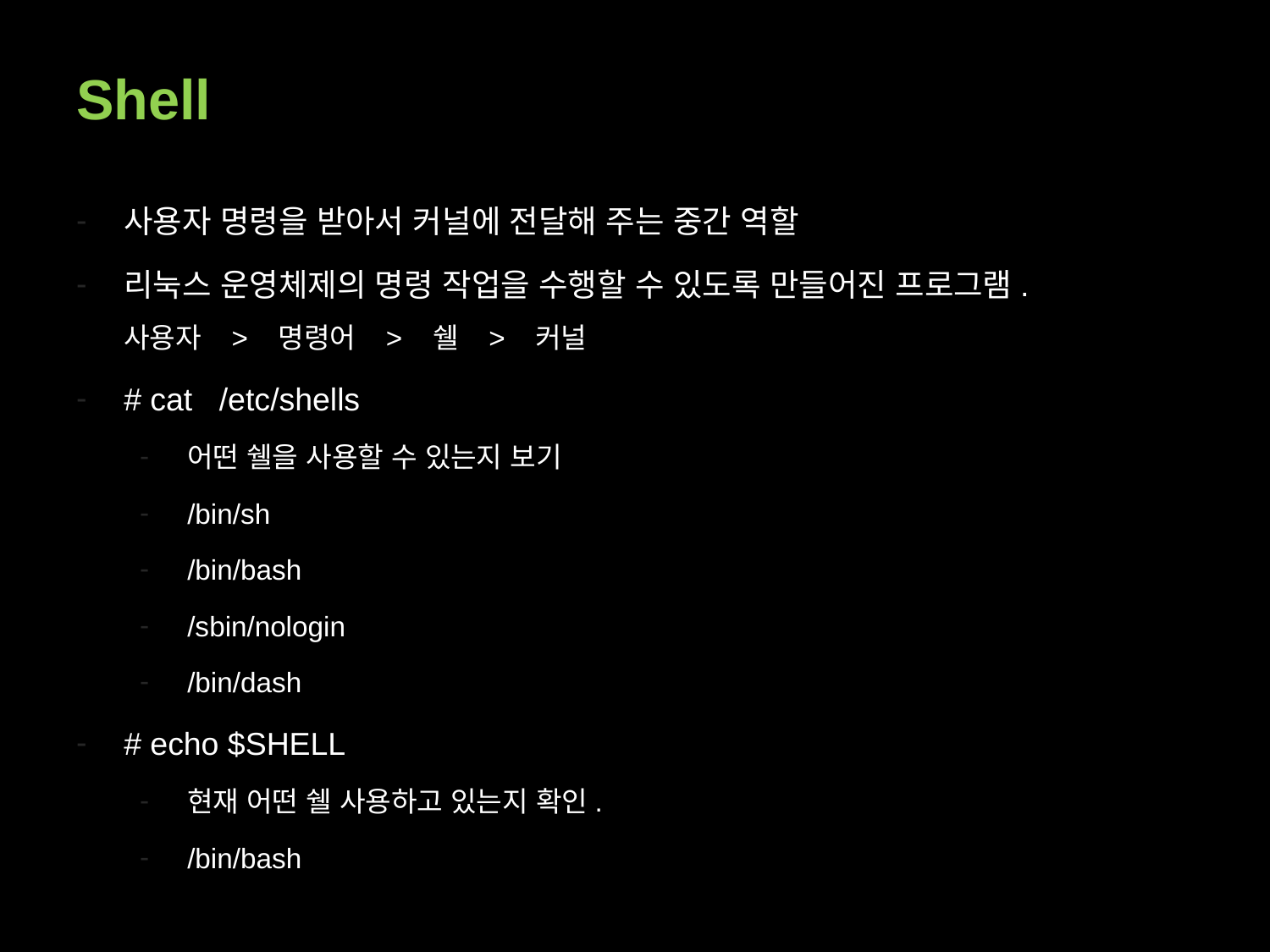

# Shell
사용자 명령을 받아서 커널에 전달해 주는 중간 역할
리눅스 운영체제의 명령 작업을 수행할 수 있도록 만들어진 프로그램.
사용자   >   명령어   >   쉘   >   커널
# cat   /etc/shells
어떤 쉘을 사용할 수 있는지 보기
/bin/sh
/bin/bash
/sbin/nologin
/bin/dash
# echo $SHELL
현재 어떤 쉘 사용하고 있는지 확인.
/bin/bash